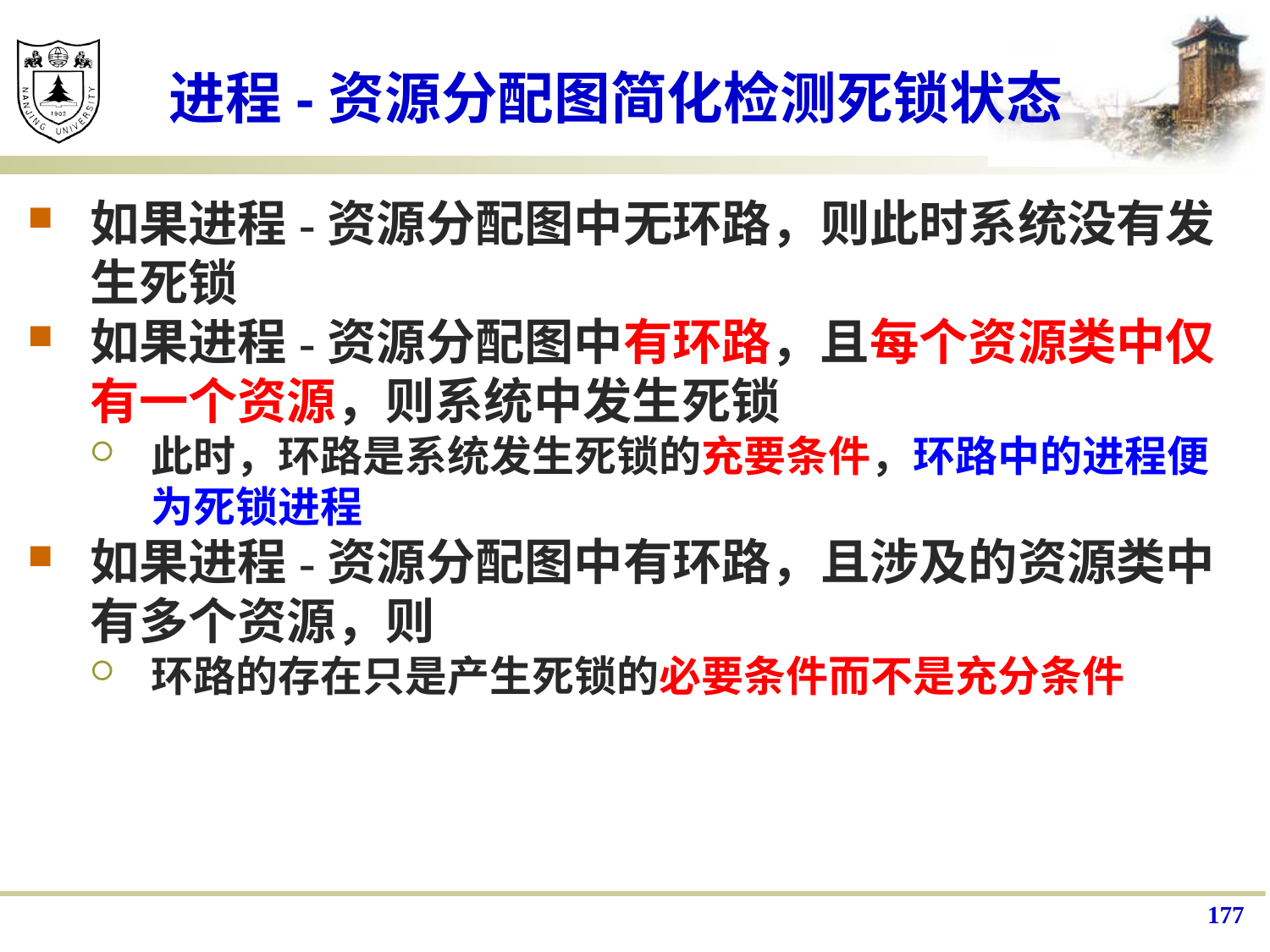

# 进程-资源分配图简化检测死锁状态
如果进程-资源分配图中无环路，则此时系统没有发生死锁
如果进程-资源分配图中有环路，且每个资源类中仅有一个资源，则系统中发生死锁
此时，环路是系统发生死锁的充要条件，环路中的进程便为死锁进程
如果进程-资源分配图中有环路，且涉及的资源类中有多个资源，则
环路的存在只是产生死锁的必要条件而不是充分条件
177